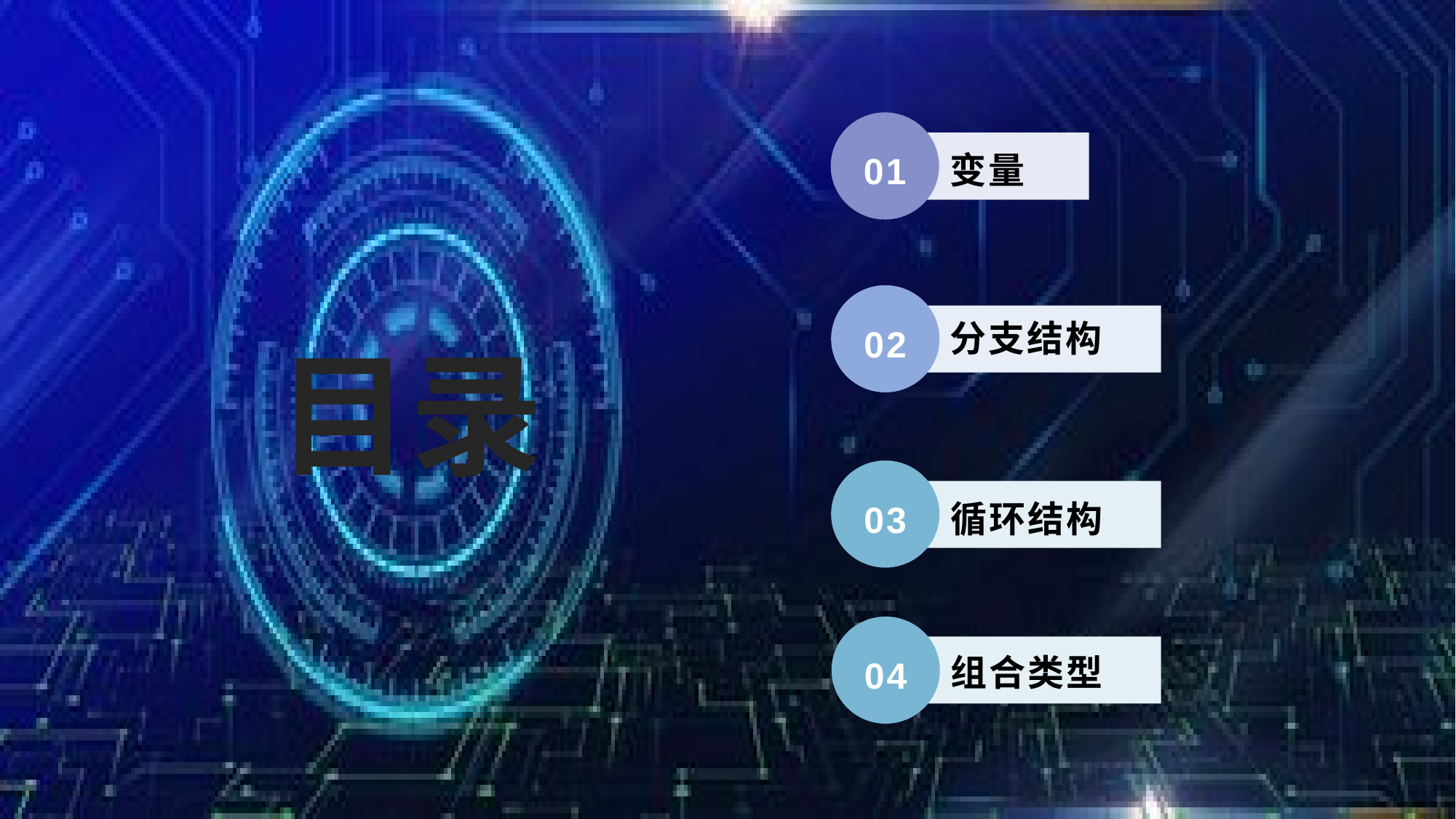

01

变量
02

目录
分支结构
03

循环结构
04

组合类型